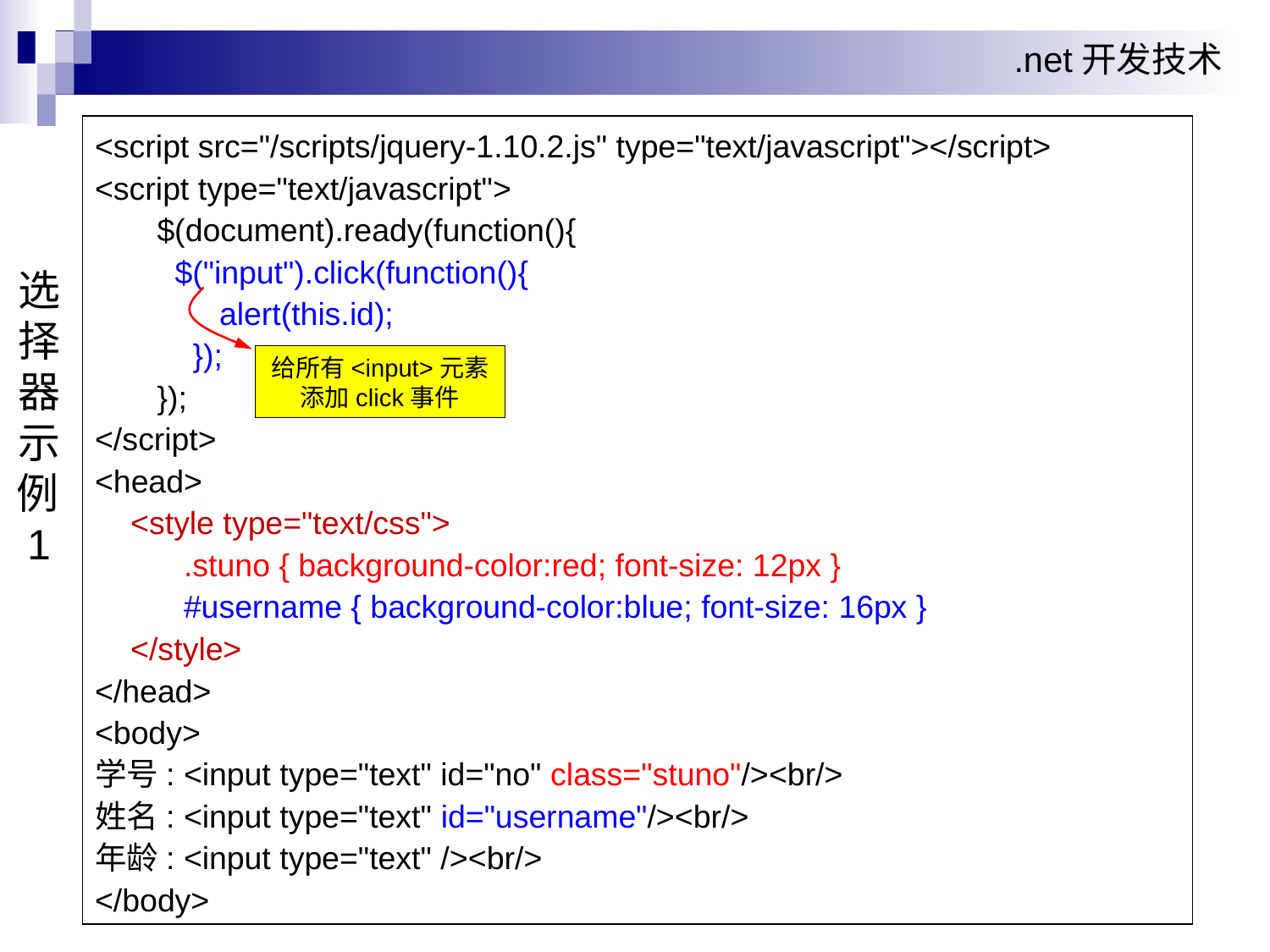

<script src="/scripts/jquery-1.10.2.js" type="text/javascript"></script>
<script type="text/javascript">
       $(document).ready(function(){
         $("input").click(function(){
              alert(this.id);
           });
       });
</script>
<head>
    <style type="text/css">
          .stuno { background-color:red; font-size: 12px }
          #username { background-color:blue; font-size: 16px }
    </style>
</head>
<body>
学号: <input type="text" id="no" class="stuno"/><br/>
姓名: <input type="text" id="username"/><br/>
年龄: <input type="text" /><br/>
</body>
# 选择器示例1

给所有<input>元素添加click事件